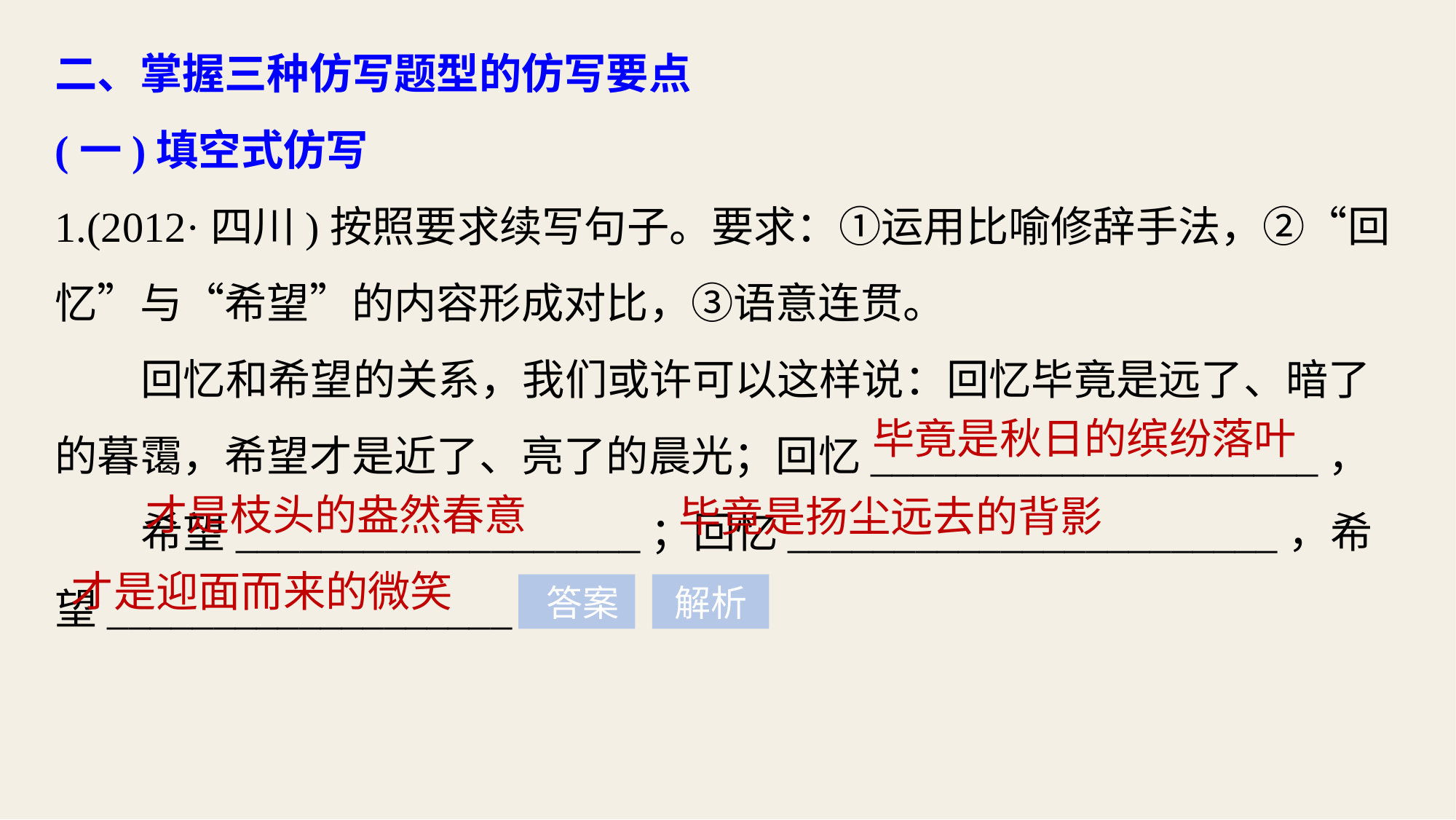

二、掌握三种仿写题型的仿写要点
(一)填空式仿写
1.(2012·四川)按照要求续写句子。要求：①运用比喻修辞手法，②“回忆”与“希望”的内容形成对比，③语意连贯。
回忆和希望的关系，我们或许可以这样说：回忆毕竟是远了、暗了的暮霭，希望才是近了、亮了的晨光；回忆_____________________，
希望___________________；回忆_______________________，希望___________________。
毕竟是秋日的缤纷落叶
才是枝头的盎然春意
毕竟是扬尘远去的背影
才是迎面而来的微笑
 答案
解析